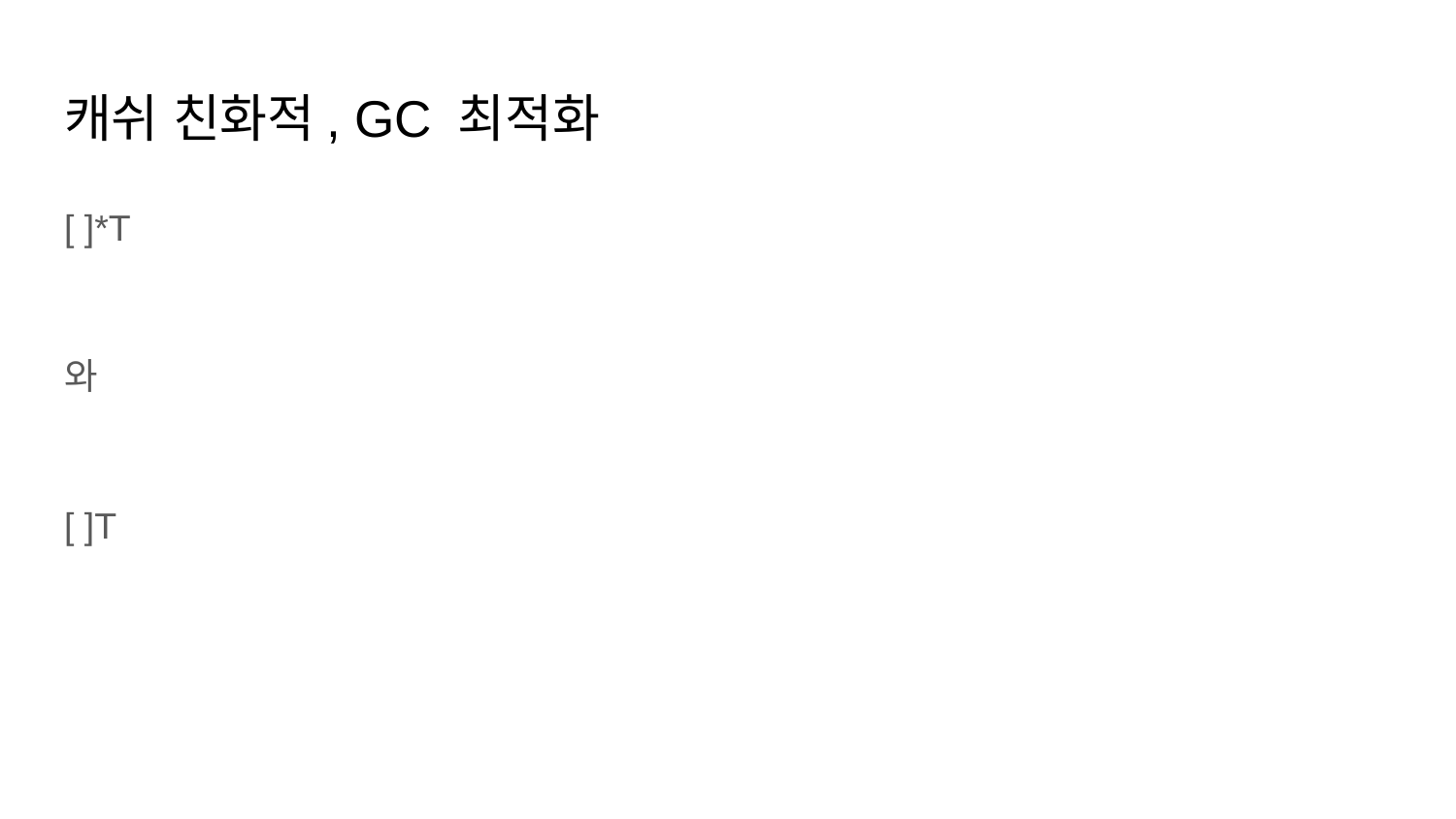

# 캐쉬 친화적, GC 최적화
[ ]*T

와

[ ]T